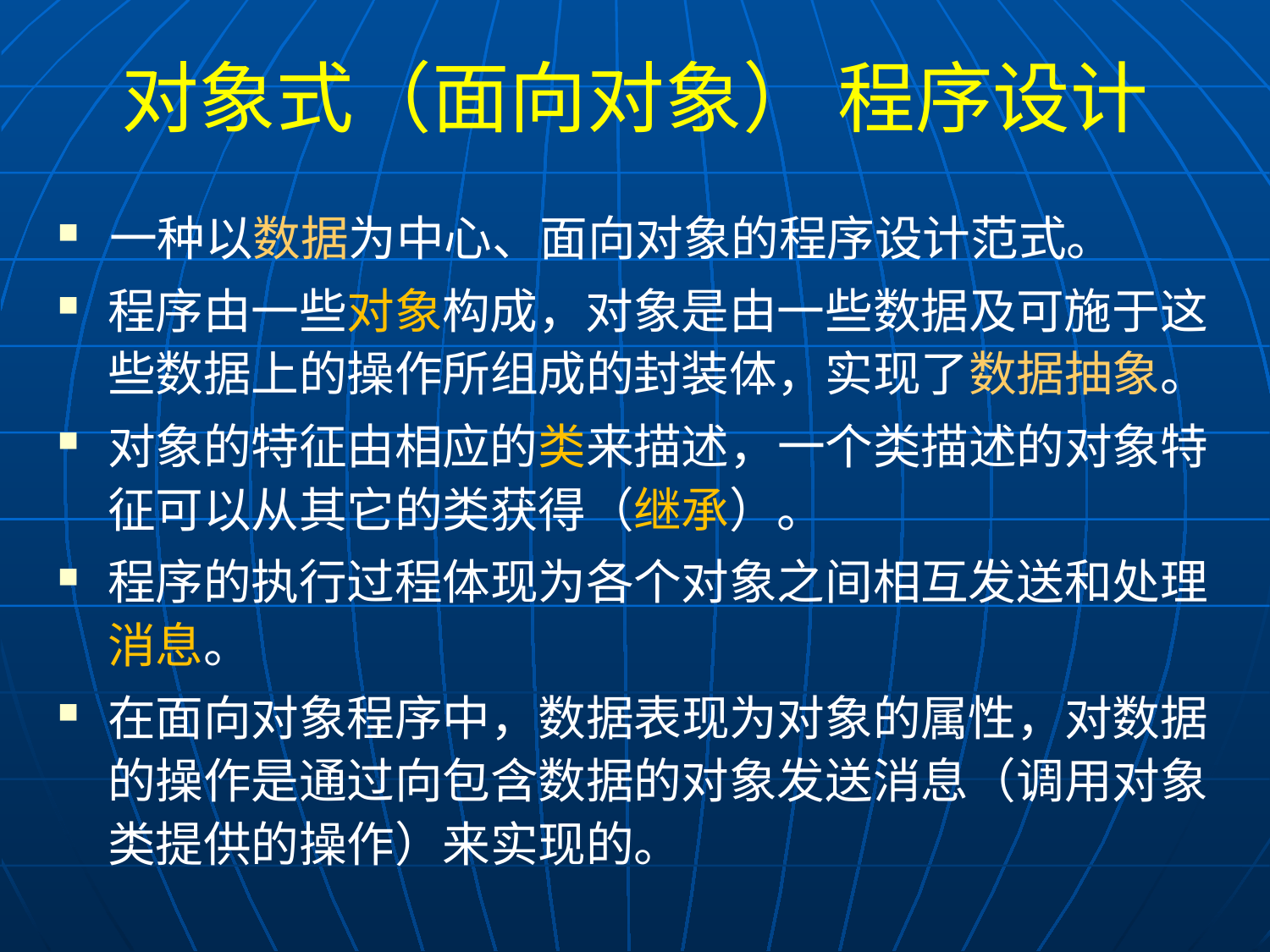

# 对象式（面向对象） 程序设计
一种以数据为中心、面向对象的程序设计范式。
程序由一些对象构成，对象是由一些数据及可施于这些数据上的操作所组成的封装体，实现了数据抽象。
对象的特征由相应的类来描述，一个类描述的对象特征可以从其它的类获得（继承）。
程序的执行过程体现为各个对象之间相互发送和处理消息。
在面向对象程序中，数据表现为对象的属性，对数据的操作是通过向包含数据的对象发送消息（调用对象类提供的操作）来实现的。